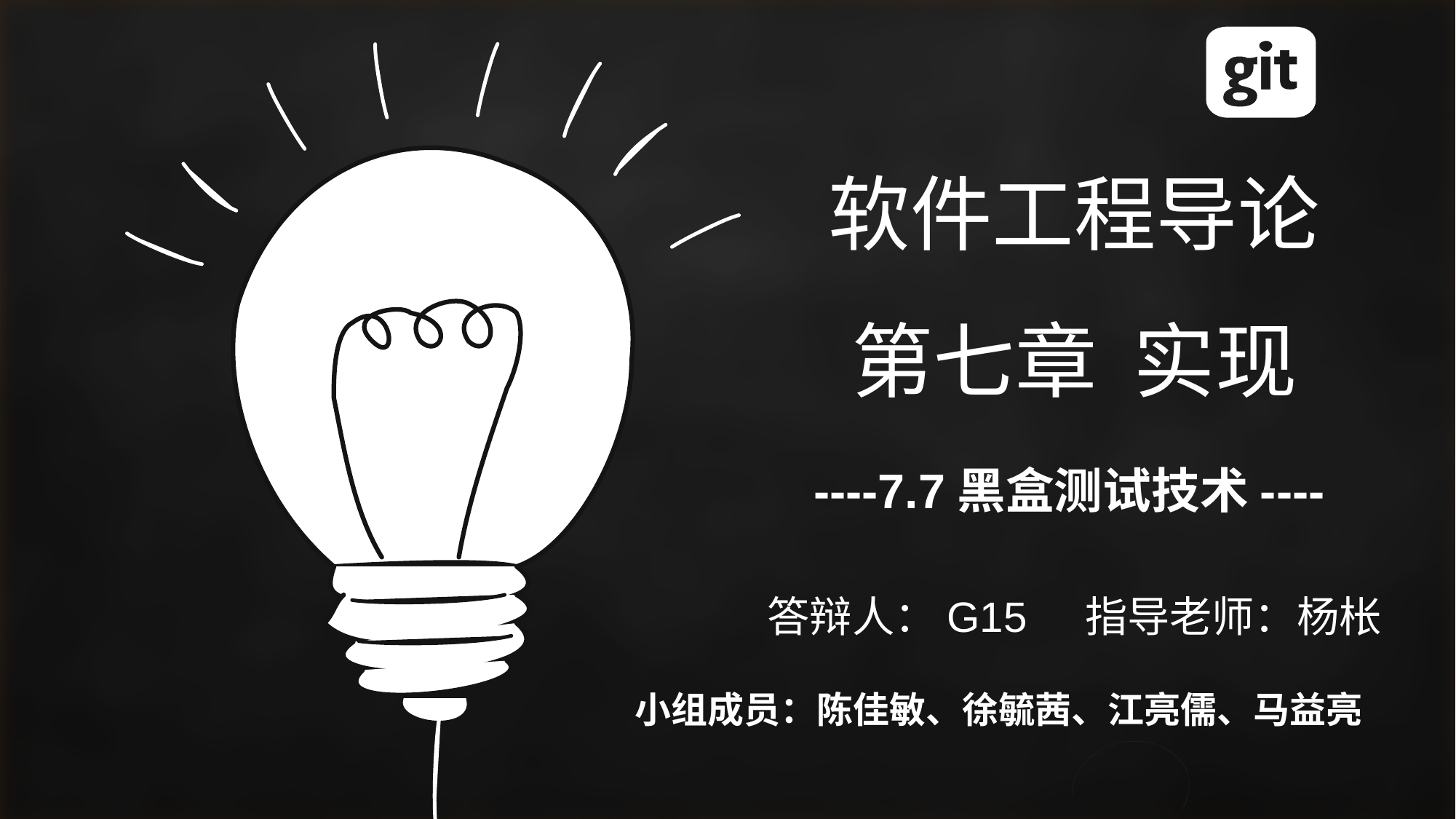

# 软件工程导论 第七章  实现
           ----7.7黑盒测试技术----
答辩人：G15    指导老师：杨枨
小组成员：陈佳敏、徐毓茜、江亮儒、马益亮